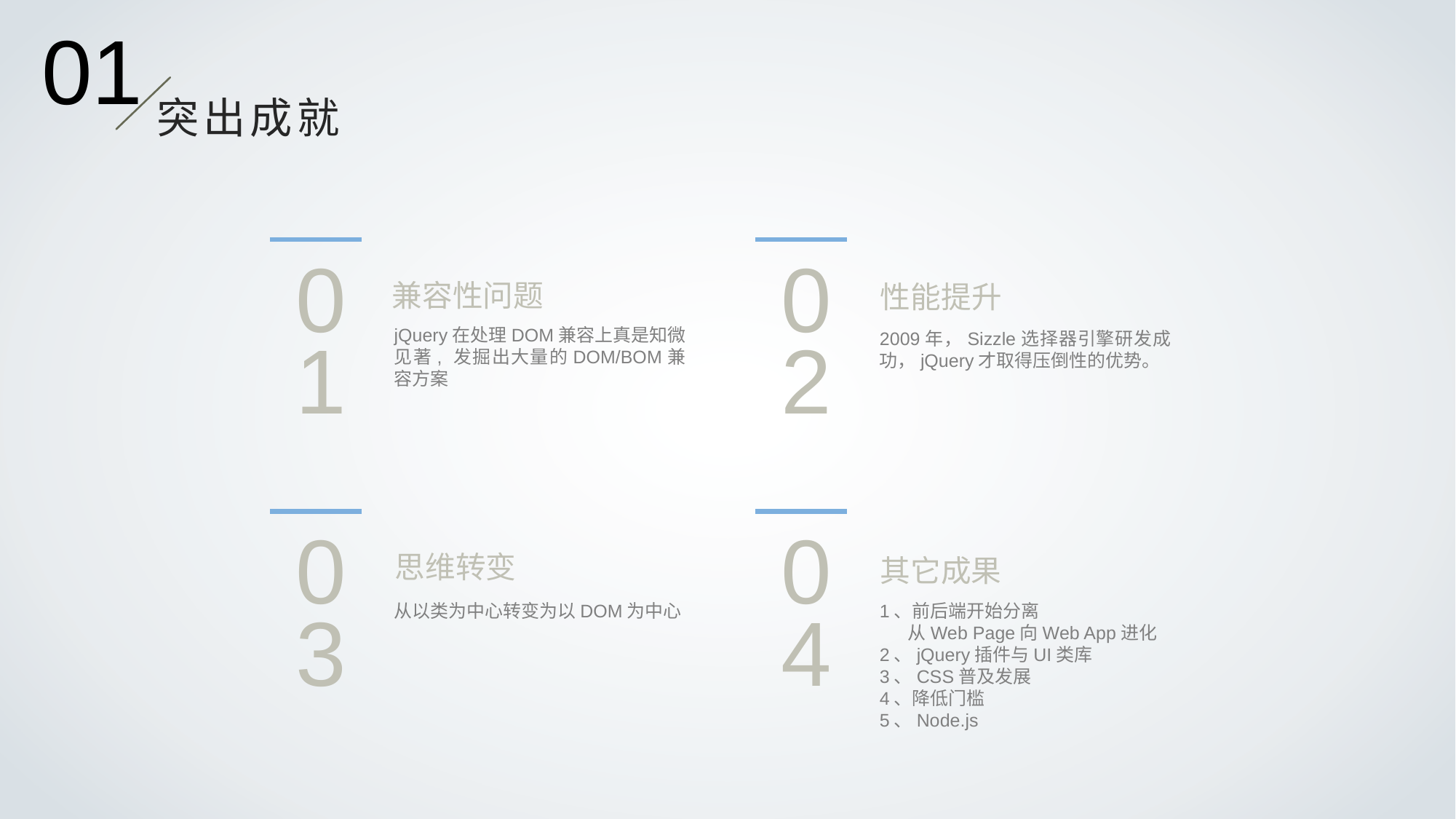

01
突出成就

01
兼容性问题
jQuery在处理DOM兼容上真是知微见著, 发掘出大量的DOM/BOM兼容方案

02
性能提升
2009年，Sizzle选择器引擎研发成功，jQuery才取得压倒性的优势。

03
思维转变
从以类为中心转变为以DOM为中心

04
其它成果
1、前后端开始分离
      从Web Page向Web App进化
2、jQuery插件与UI类库
3、CSS普及发展
4、降低门槛
5、Node.js